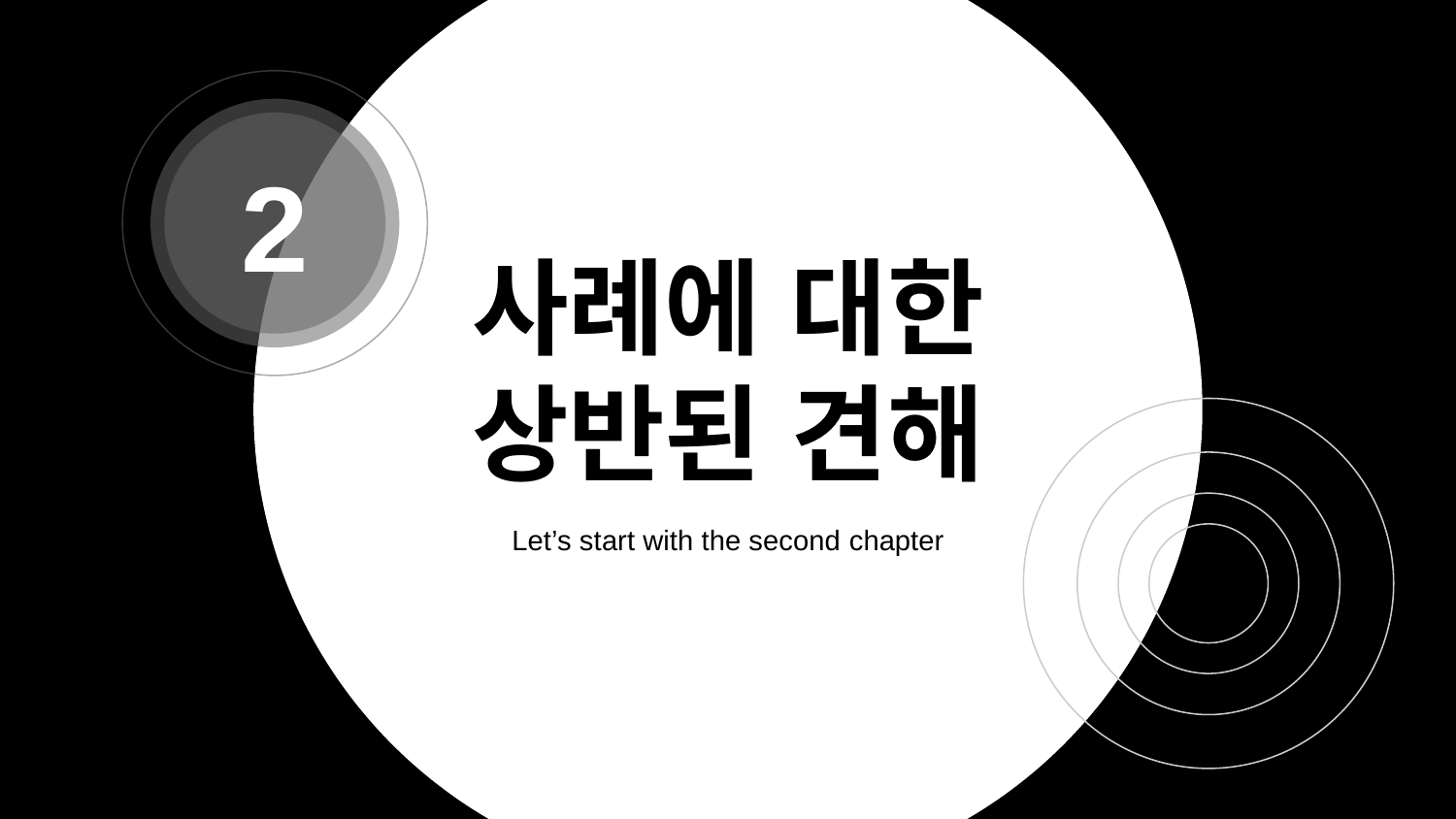

2
# 사례에 대한 상반된 견해
Let’s start with the second chapter